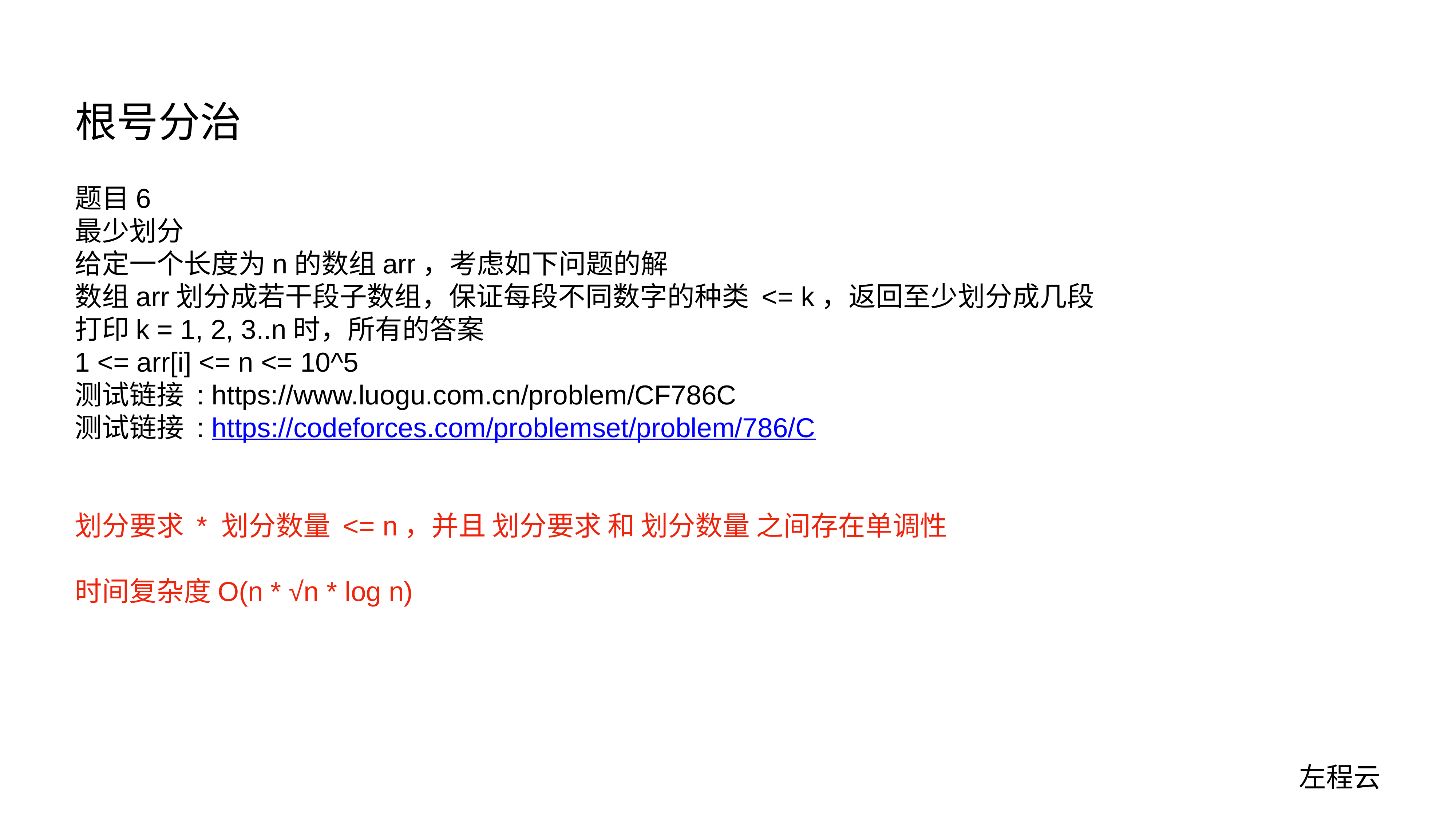

# 根号分治
题目6
最少划分
给定一个长度为n的数组arr，考虑如下问题的解
数组arr划分成若干段子数组，保证每段不同数字的种类 <= k，返回至少划分成几段
打印k = 1, 2, 3..n时，所有的答案
1 <= arr[i] <= n <= 10^5
测试链接 : https://www.luogu.com.cn/problem/CF786C
测试链接 : https://codeforces.com/problemset/problem/786/C

划分要求 * 划分数量 <= n，并且 划分要求 和 划分数量 之间存在单调性

时间复杂度O(n * √n * log n)
左程云